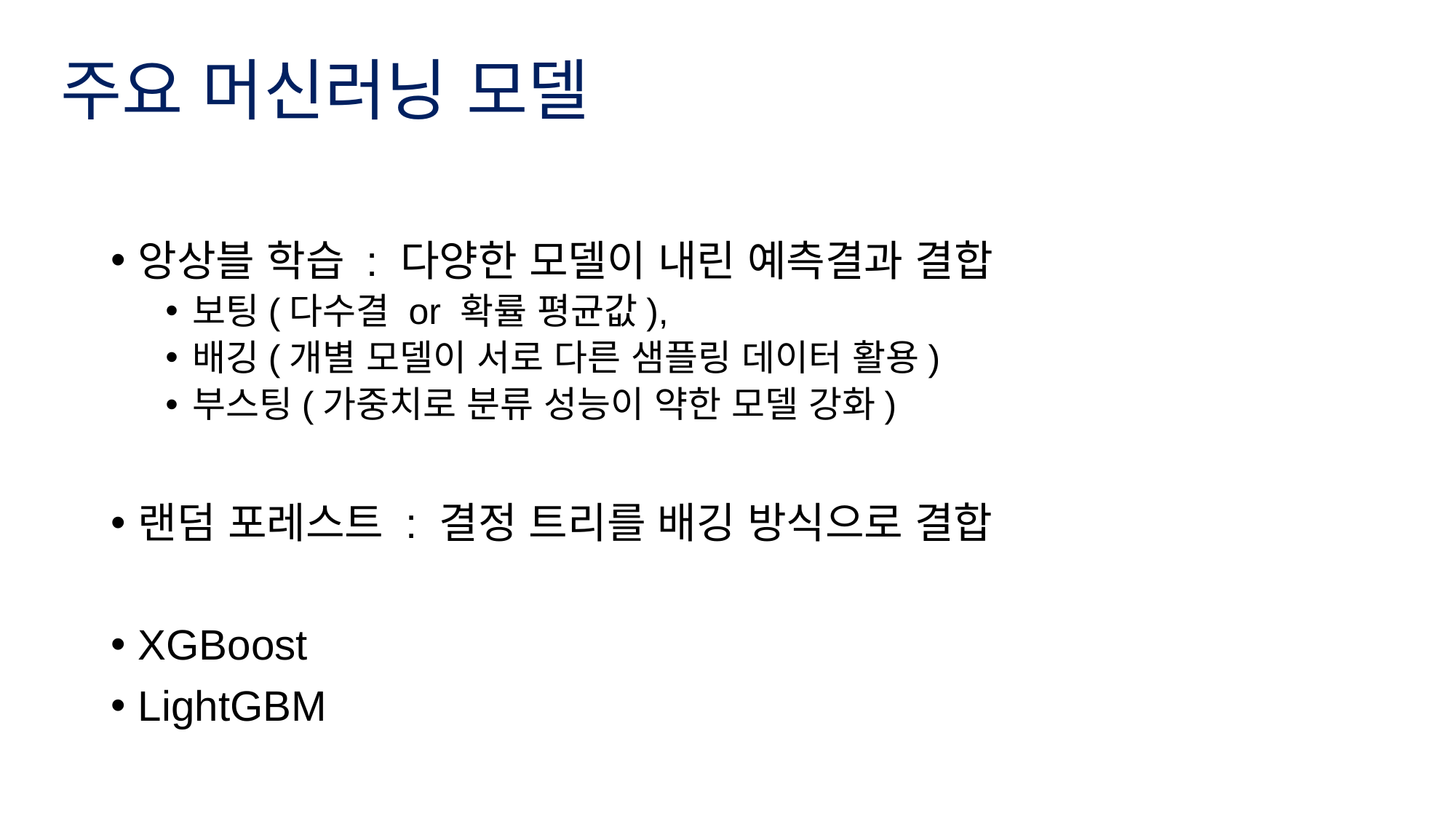

# 주요 머신러닝 모델

앙상블 학습 : 다양한 모델이 내린 예측결과 결합
보팅(다수결 or 확률 평균값),
배깅(개별 모델이 서로 다른 샘플링 데이터 활용)
부스팅(가중치로 분류 성능이 약한 모델 강화)

랜덤 포레스트 : 결정 트리를 배깅 방식으로 결합

XGBoost
LightGBM